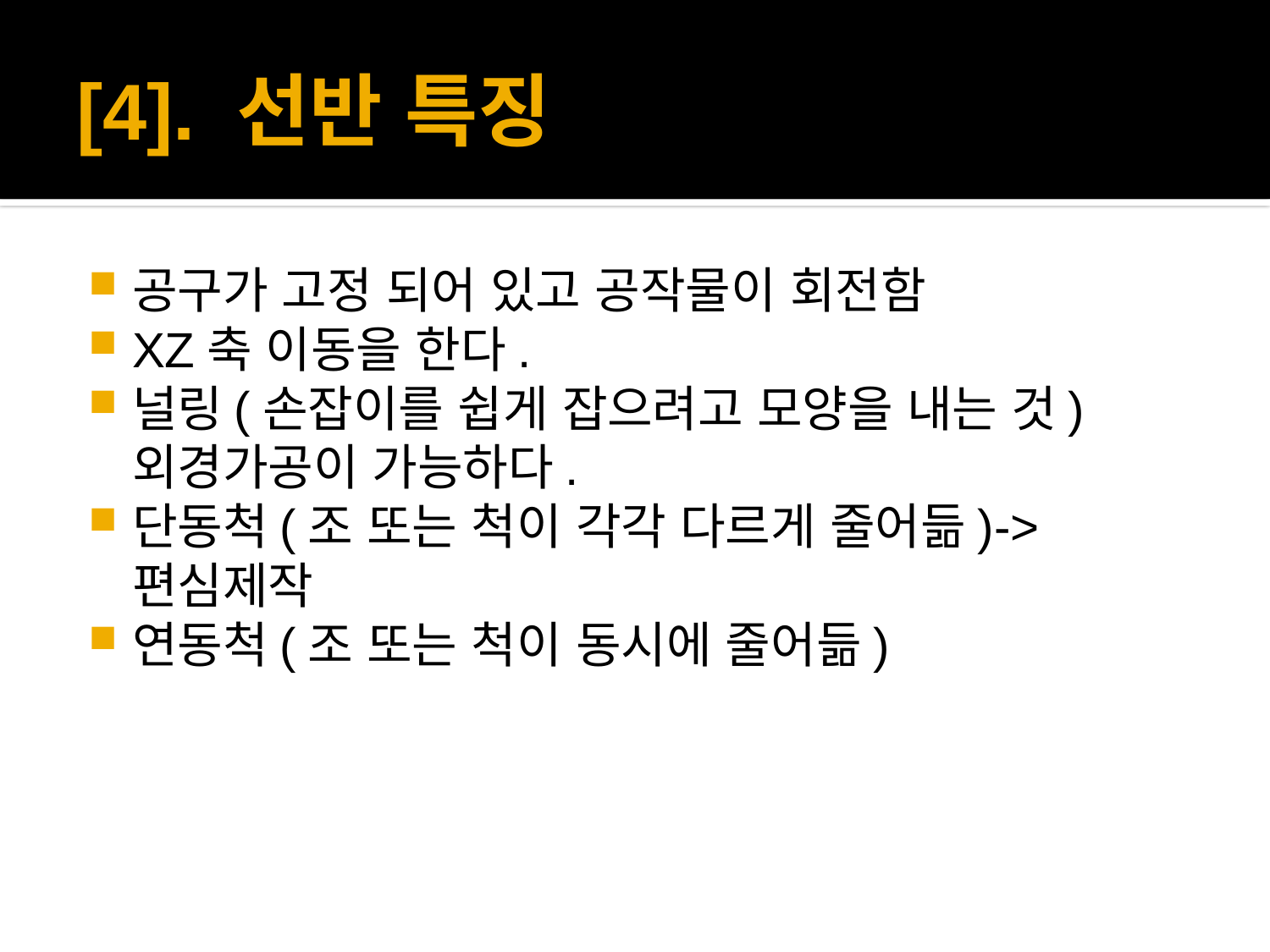

# [4]. 선반 특징
공구가 고정 되어 있고 공작물이 회전함
XZ축 이동을 한다.
널링(손잡이를 쉽게 잡으려고 모양을 내는 것) 외경가공이 가능하다.
단동척(조 또는 척이 각각 다르게 줄어듦)-> 편심제작
연동척(조 또는 척이 동시에 줄어듦)